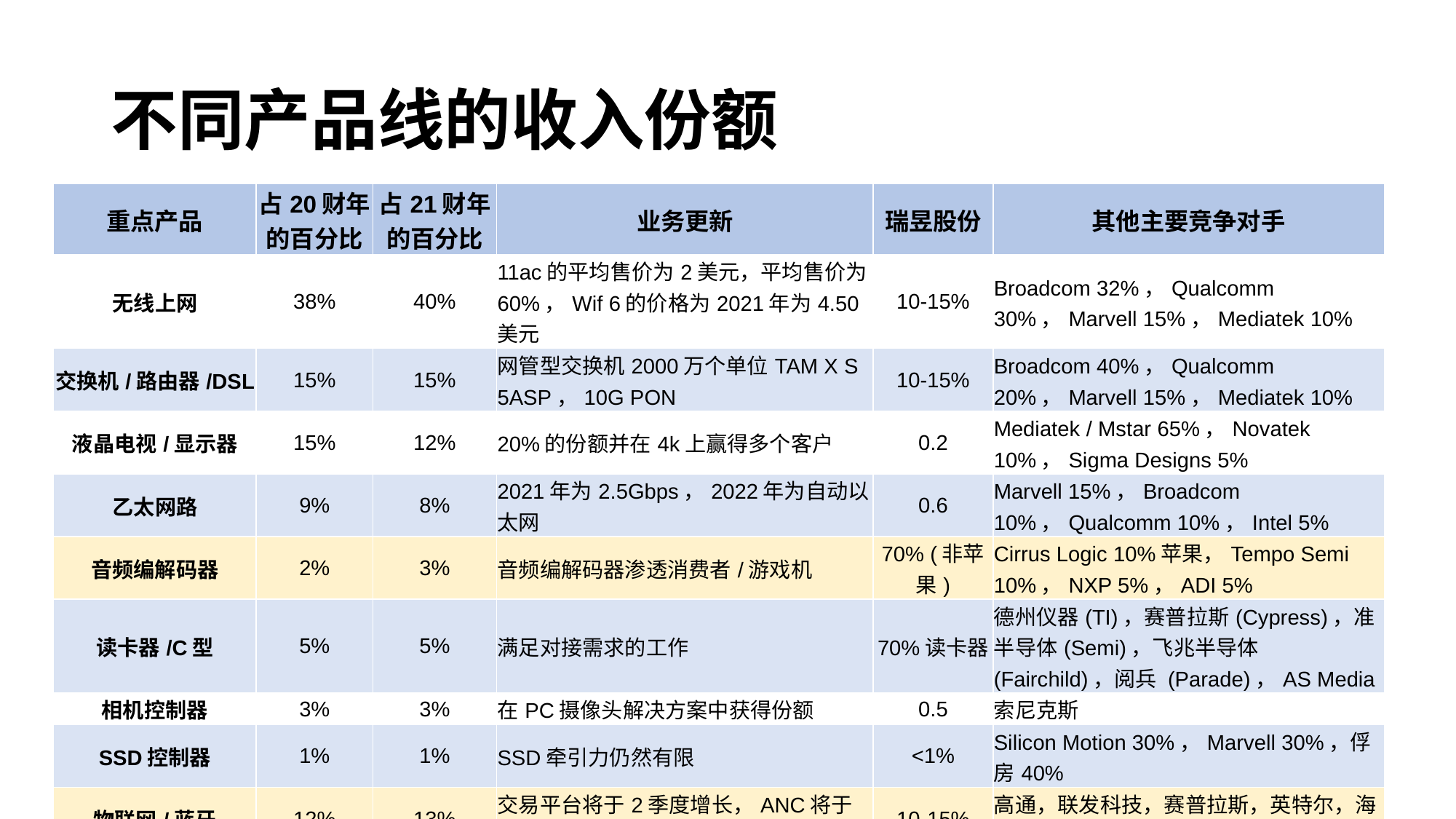

# 不同产品线的收入份额
| 重点产品 | 占20财年的百分比 | 占21财年的百分比 | 业务更新 | 瑞昱股份 | 其他主要竞争对手 |
| --- | --- | --- | --- | --- | --- |
| 无线上网 | 38% | 40% | 11ac的平均售价为2美元，平均售价为60%，Wif 6的价格为2021年为4.50美元 | 10-15% | Broadcom 32%，Qualcomm 30%，Marvell 15%，Mediatek 10% |
| 交换机/路由器/DSL | 15% | 15% | 网管型交换机2000万个单位TAM X S 5ASP，10G PON | 10-15% | Broadcom 40%，Qualcomm 20%，Marvell 15%，Mediatek 10% |
| 液晶电视/显示器 | 15% | 12% | 20%的份额并在4k上赢得多个客户 | 0.2 | Mediatek / Mstar 65%，Novatek 10%，Sigma Designs 5% |
| 乙太网路 | 9% | 8% | 2021年为2.5Gbps，2022年为自动以太网 | 0.6 | Marvell 15%，Broadcom 10%，Qualcomm 10%，Intel 5% |
| 音频编解码器 | 2% | 3% | 音频编解码器渗透消费者/游戏机 | 70% (非苹果) | Cirrus Logic 10%苹果，Tempo Semi 10%，NXP 5%，ADI 5% |
| 读卡器/C型 | 5% | 5% | 满足对接需求的工作 | 70%读卡器 | 德州仪器(TI)，赛普拉斯(Cypress)，准半导体(Semi)，飞兆半导体(Fairchild)，阅兵 (Parade)，AS Media |
| 相机控制器 | 3% | 3% | 在PC摄像头解决方案中获得份额 | 0.5 | 索尼克斯 |
| SSD控制器 | 1% | 1% | SSD牵引力仍然有限 | <1% | Silicon Motion 30%，Marvell 30%，俘房40% |
| 物联网/蓝牙 | 12% | 13% | 交易平台将于2季度增长，ANC将于20 3季度末增加 | 10-15% | 高通，联发科技，赛普拉斯，英特尔，海思，三星 |
| 全部 | 100% | 100% |  |  |  |